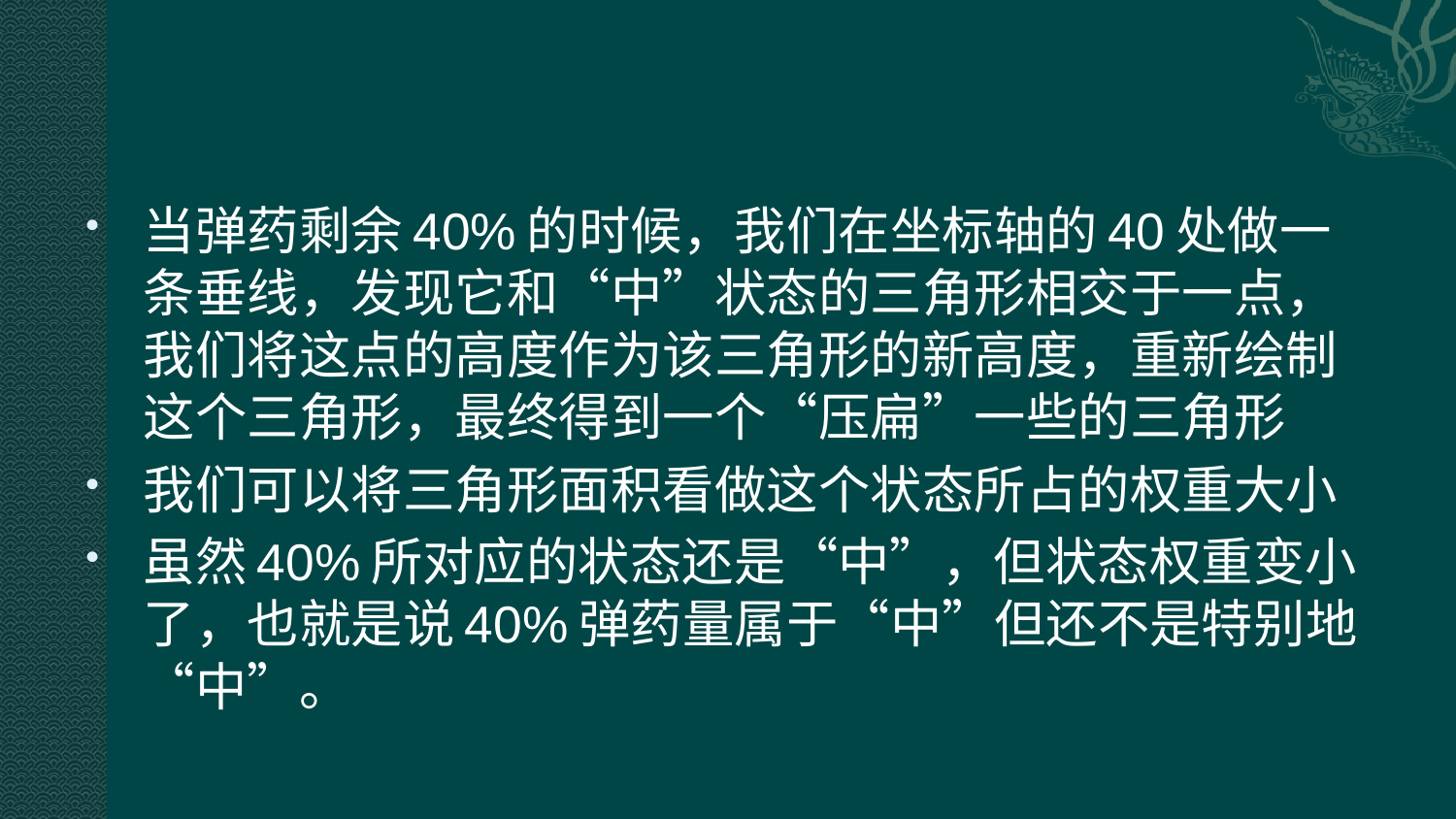

#
当弹药剩余40%的时候，我们在坐标轴的40处做一条垂线，发现它和“中”状态的三角形相交于一点，我们将这点的高度作为该三角形的新高度，重新绘制这个三角形，最终得到一个“压扁”一些的三角形
我们可以将三角形面积看做这个状态所占的权重大小
虽然40%所对应的状态还是“中”，但状态权重变小了，也就是说40%弹药量属于“中”但还不是特别地“中”。